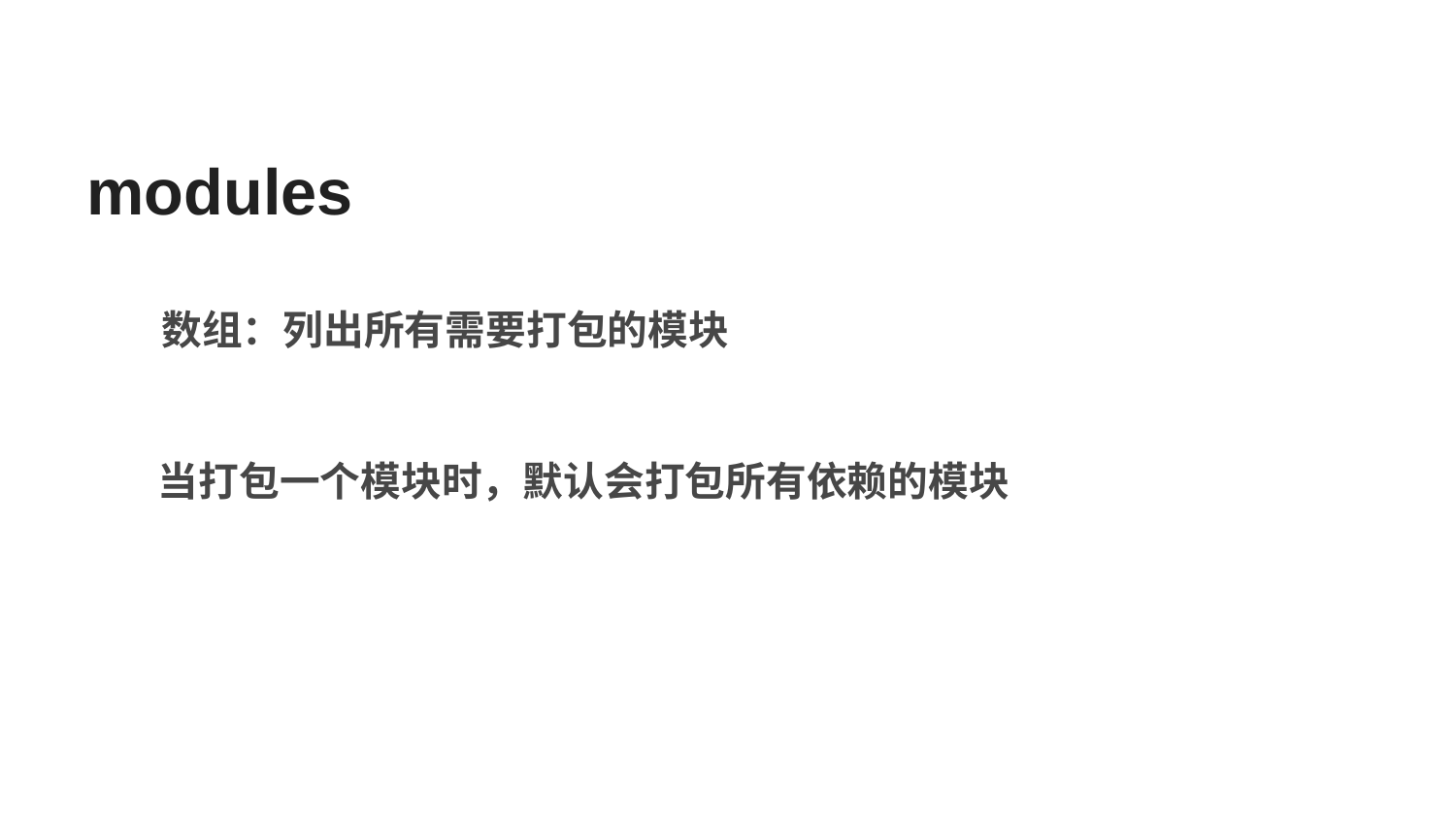

modules
数组：列出所有需要打包的模块
当打包一个模块时，默认会打包所有依赖的模块